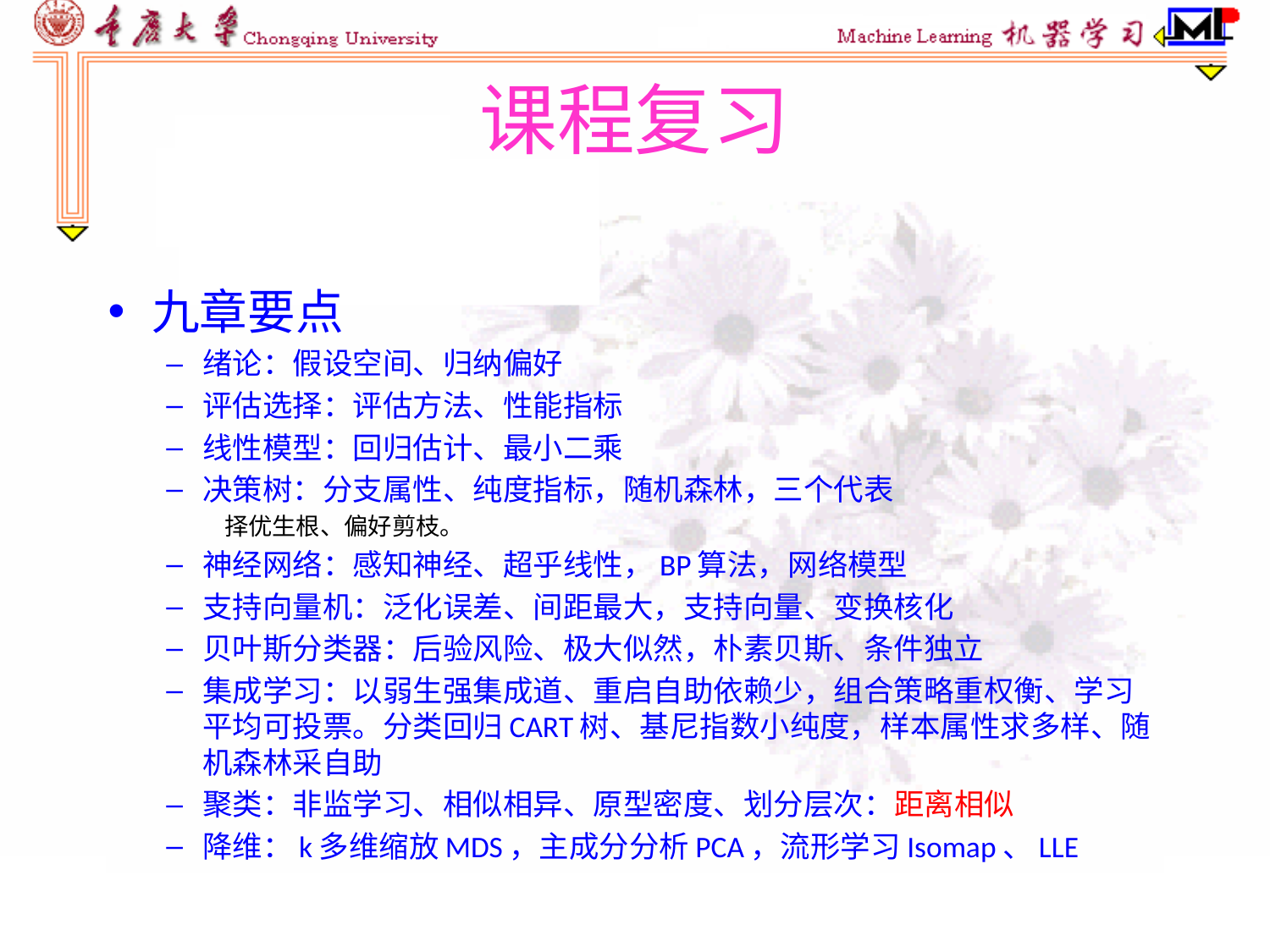

# 课程复习
九章要点
绪论：假设空间、归纳偏好
评估选择：评估方法、性能指标
线性模型：回归估计、最小二乘
决策树：分支属性、纯度指标，随机森林，三个代表
择优生根、偏好剪枝。
神经网络：感知神经、超乎线性，BP算法，网络模型
支持向量机：泛化误差、间距最大，支持向量、变换核化
贝叶斯分类器：后验风险、极大似然，朴素贝斯、条件独立
集成学习：以弱生强集成道、重启自助依赖少，组合策略重权衡、学习平均可投票。分类回归CART树、基尼指数小纯度，样本属性求多样、随机森林采自助
聚类：非监学习、相似相异、原型密度、划分层次：距离相似
降维：k多维缩放MDS，主成分分析PCA，流形学习Isomap、LLE

7